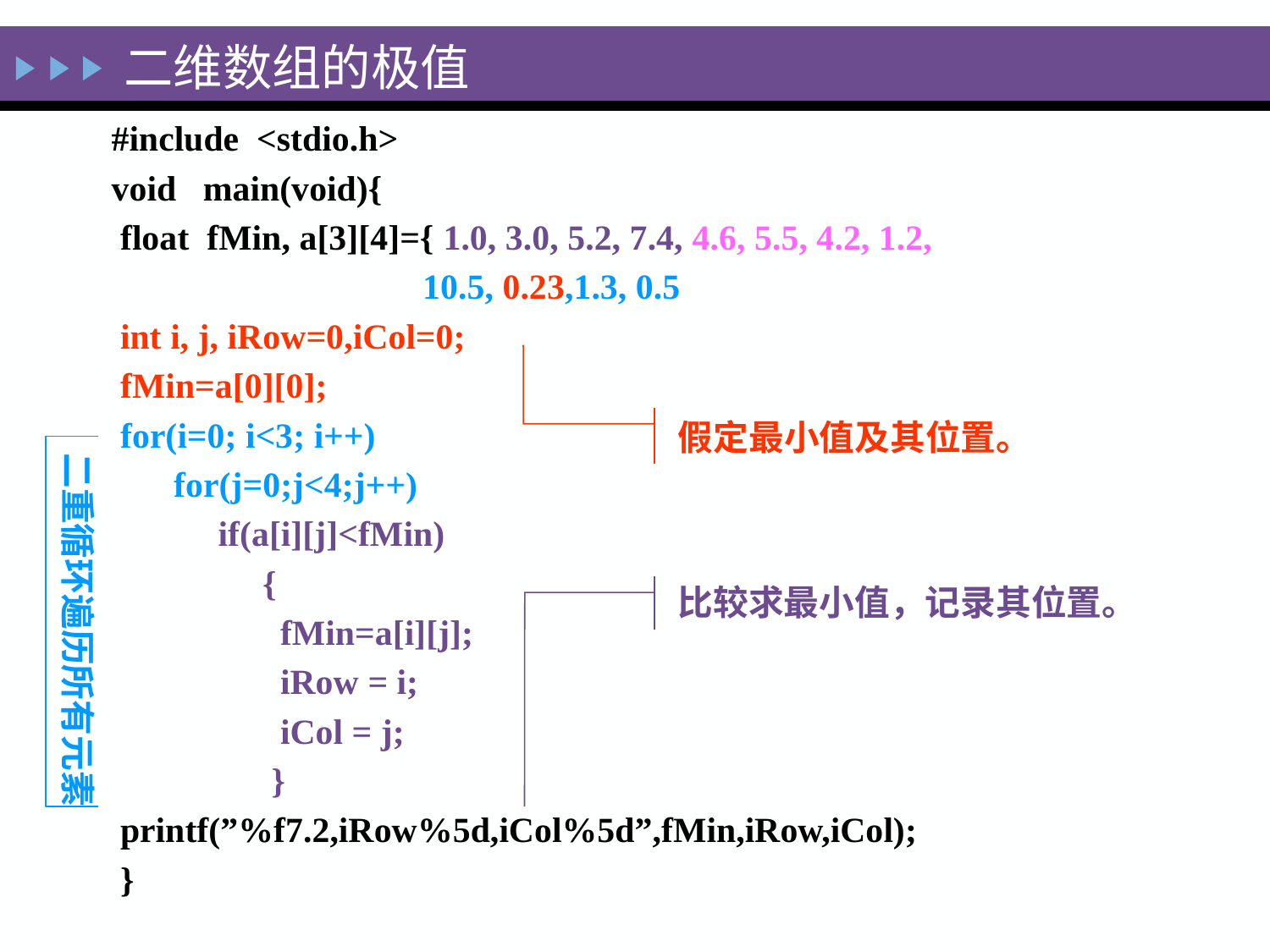

二维数组的极值
#include  <stdio.h>
void   main(void){
 float  fMin, a[3][4]={ 1.0, 3.0, 5.2, 7.4, 4.6, 5.5, 4.2, 1.2,
                                   10.5, 0.23,1.3, 0.5};
 int i, j, iRow=0,iCol=0;
 fMin=a[0][0];
 for(i=0; i<3; i++)
       for(j=0;j<4;j++)
            if(a[i][j]<fMin)
                 {
                   fMin=a[i][j];
                   iRow = i;
                   iCol = j;
                  }
 printf(”%f7.2,iRow%5d,iCol%5d”,fMin,iRow,iCol);
 }
假定最小值及其位置。

二重循环遍历所有元素
比较求最小值，记录其位置。